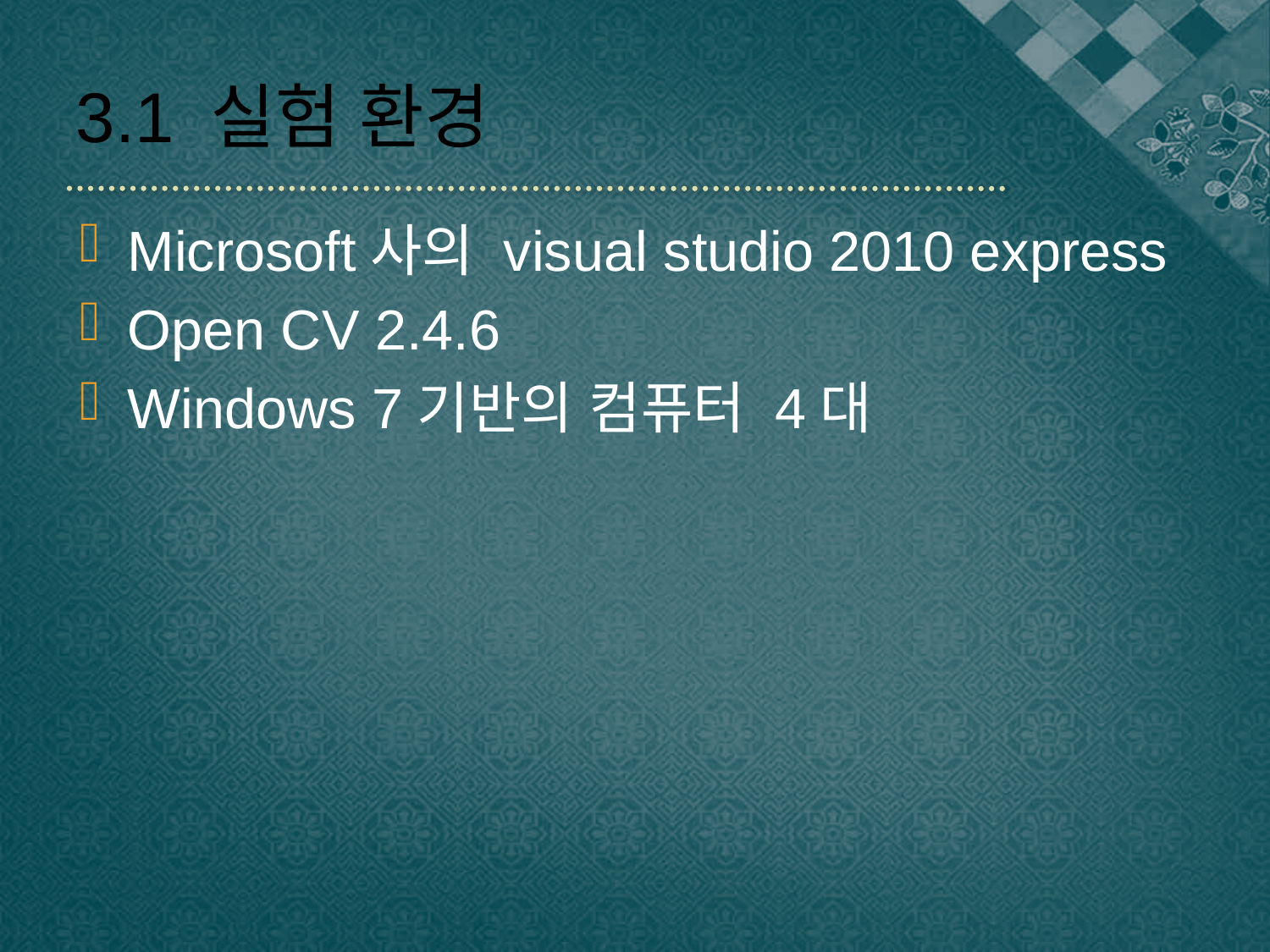

# 3.1 실험 환경
Microsoft사의 visual studio 2010 express
Open CV 2.4.6
Windows 7기반의 컴퓨터 4대